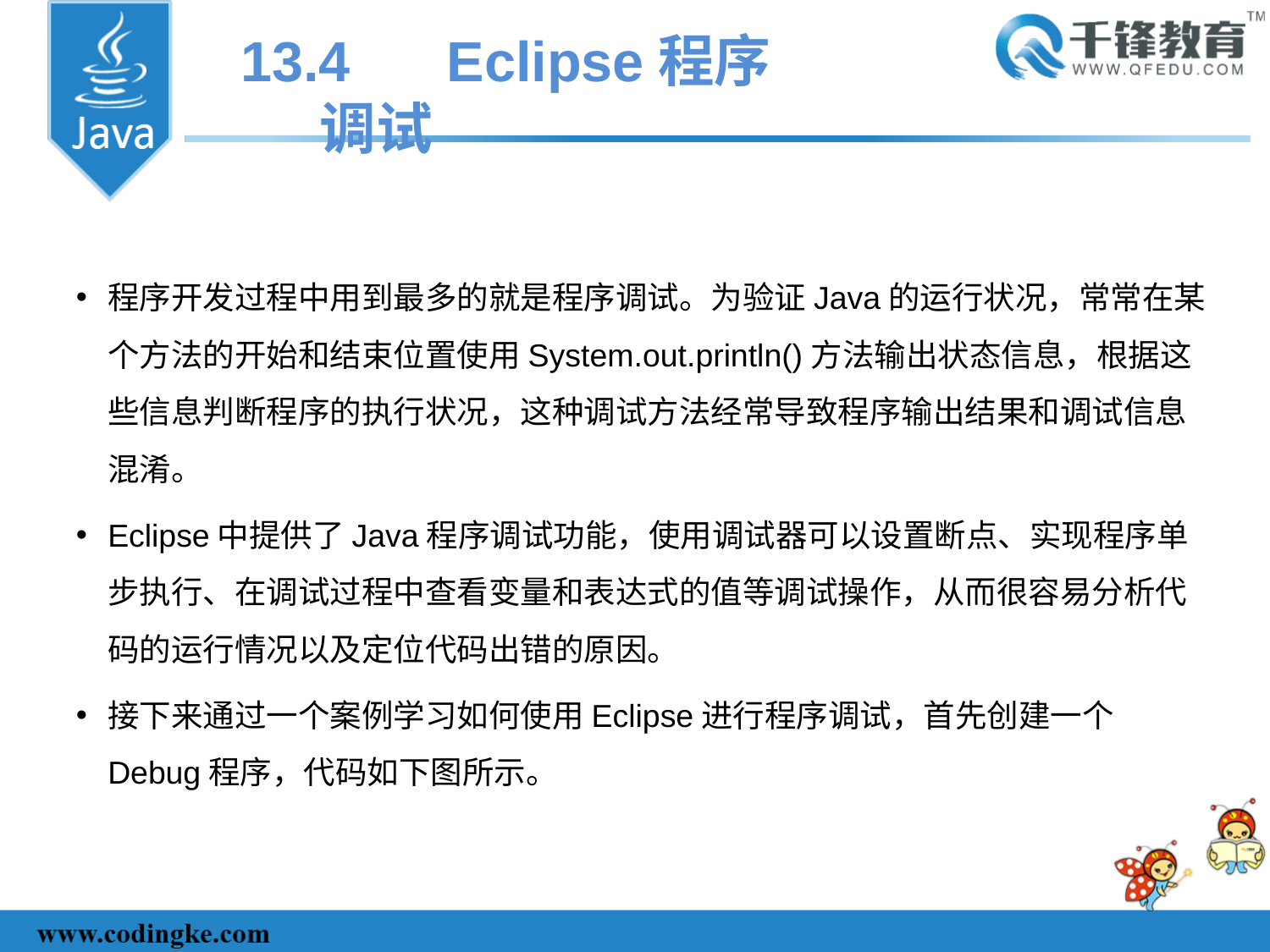

13.4	Eclipse程序调试

程序开发过程中用到最多的就是程序调试。为验证Java的运行状况，常常在某个方法的开始和结束位置使用System.out.println()方法输出状态信息，根据这些信息判断程序的执行状况，这种调试方法经常导致程序输出结果和调试信息混淆。
Eclipse中提供了Java程序调试功能，使用调试器可以设置断点、实现程序单步执行、在调试过程中查看变量和表达式的值等调试操作，从而很容易分析代码的运行情况以及定位代码出错的原因。
接下来通过一个案例学习如何使用Eclipse进行程序调试，首先创建一个Debug程序，代码如下图所示。